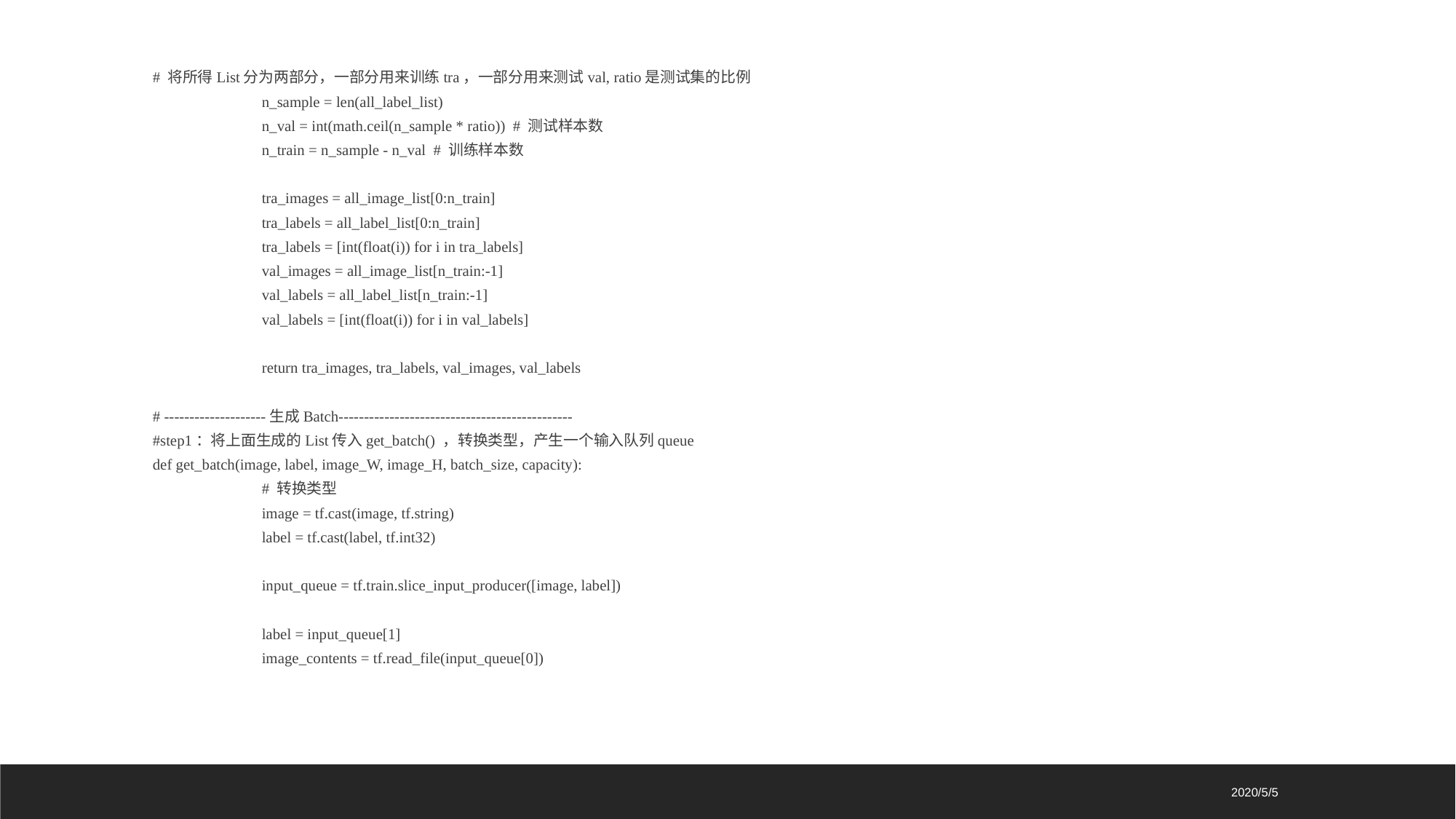

# 将所得List分为两部分，一部分用来训练tra，一部分用来测试val, ratio是测试集的比例
 	n_sample = len(all_label_list)
    	n_val = int(math.ceil(n_sample * ratio))  # 测试样本数
    	n_train = n_sample - n_val  # 训练样本数

 	tra_images = all_image_list[0:n_train]
   	tra_labels = all_label_list[0:n_train]
    	tra_labels = [int(float(i)) for i in tra_labels]
    	val_images = all_image_list[n_train:-1]
    	val_labels = all_label_list[n_train:-1]
    	val_labels = [int(float(i)) for i in val_labels]

 	return tra_images, tra_labels, val_images, val_labels

# --------------------生成Batch----------------------------------------------
#step1：将上面生成的List传入get_batch() ，转换类型，产生一个输入队列queue
def get_batch(image, label, image_W, image_H, batch_size, capacity):
  	# 转换类型
    	image = tf.cast(image, tf.string)
   	label = tf.cast(label, tf.int32)

	input_queue = tf.train.slice_input_producer([image, label])

    	label = input_queue[1]
    	image_contents = tf.read_file(input_queue[0])

2020/5/5